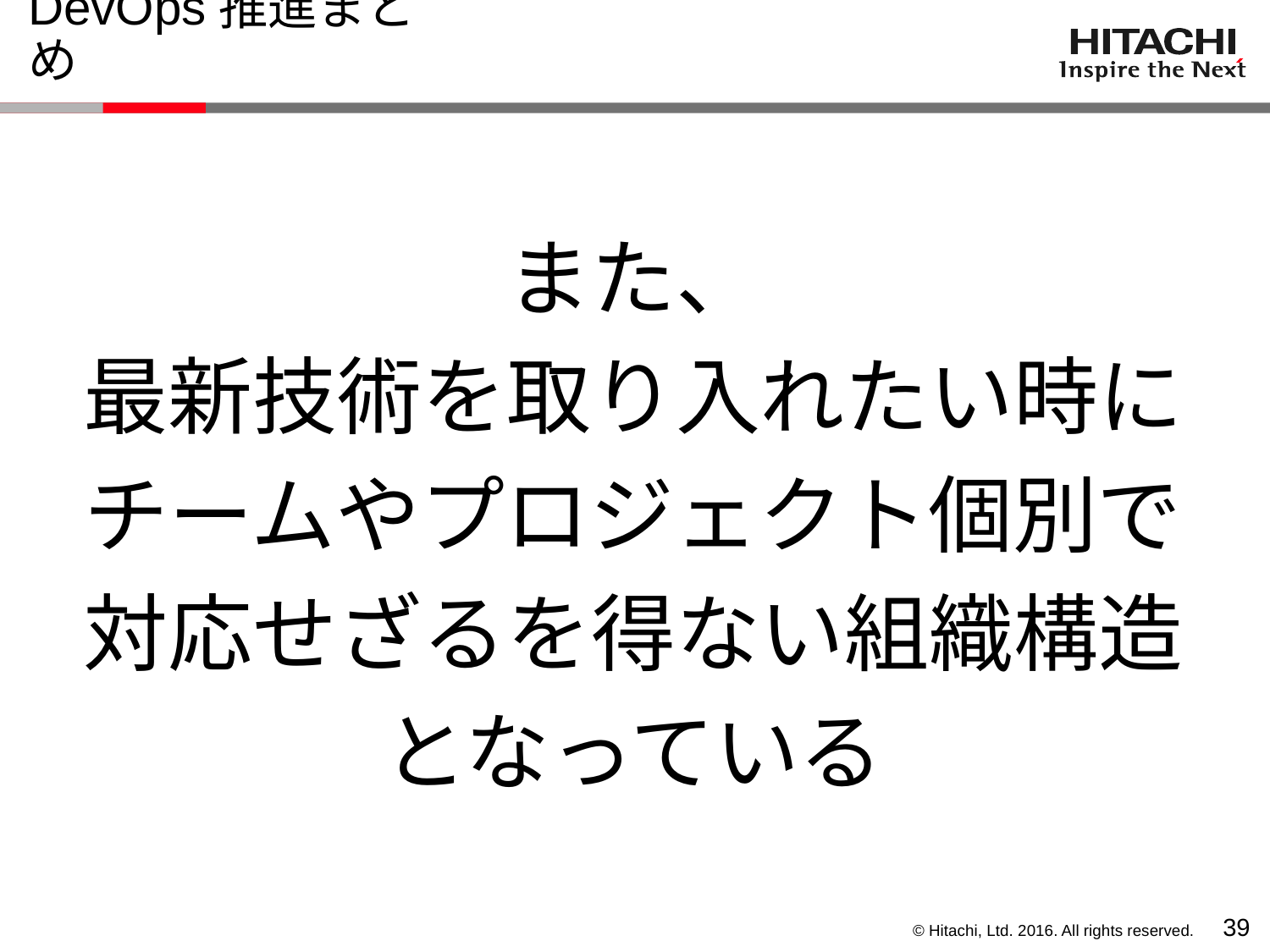

# DevOps推進まとめ
また、
最新技術を取り入れたい時に
チームやプロジェクト個別で
対応せざるを得ない組織構造
となっている
39